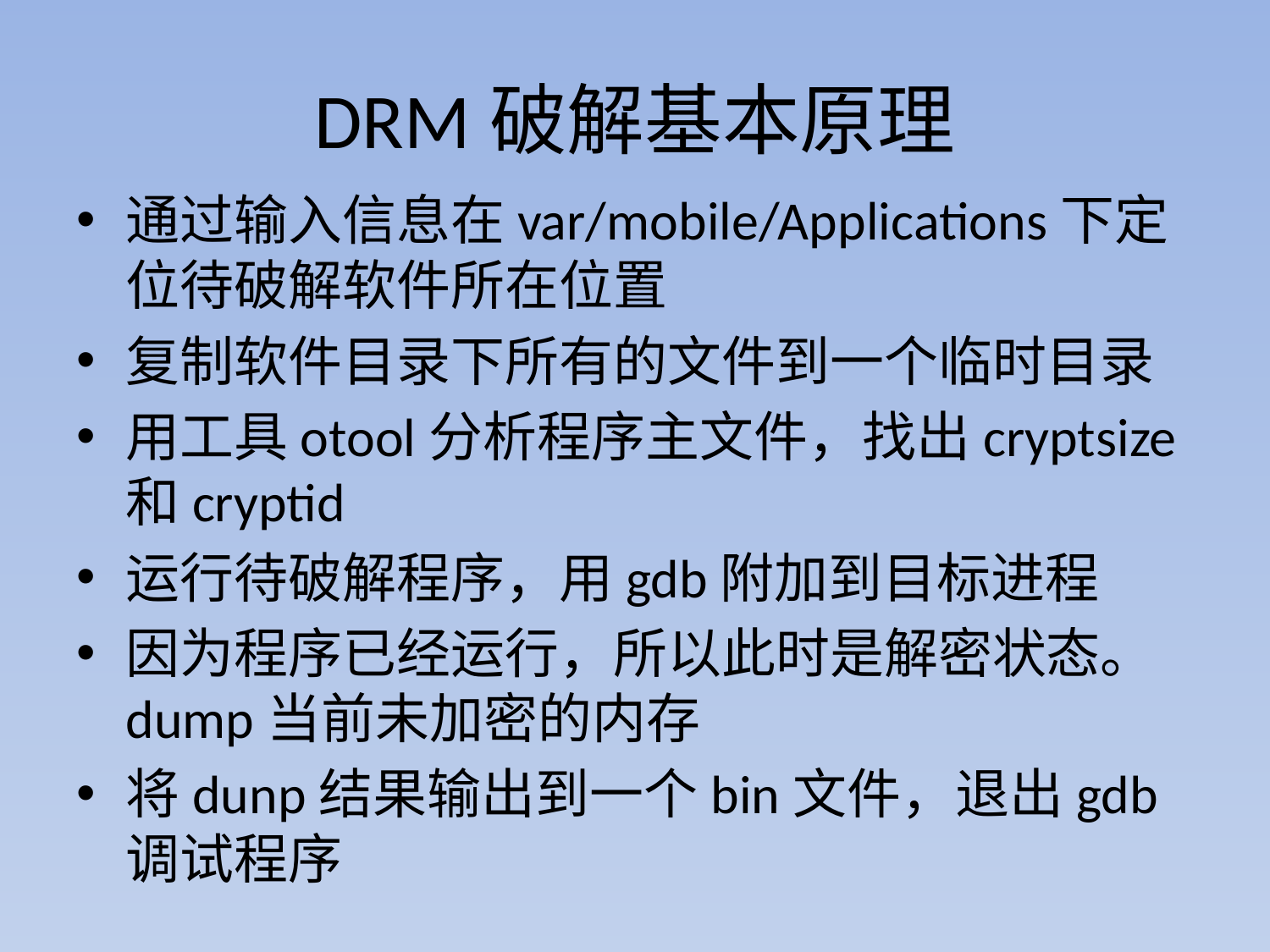

# DRM破解基本原理
通过输入信息在var/mobile/Applications下定位待破解软件所在位置
复制软件目录下所有的文件到一个临时目录
用工具otool分析程序主文件，找出cryptsize和cryptid
运行待破解程序，用gdb附加到目标进程
因为程序已经运行，所以此时是解密状态。dump当前未加密的内存
将dunp结果输出到一个bin文件，退出gdb调试程序